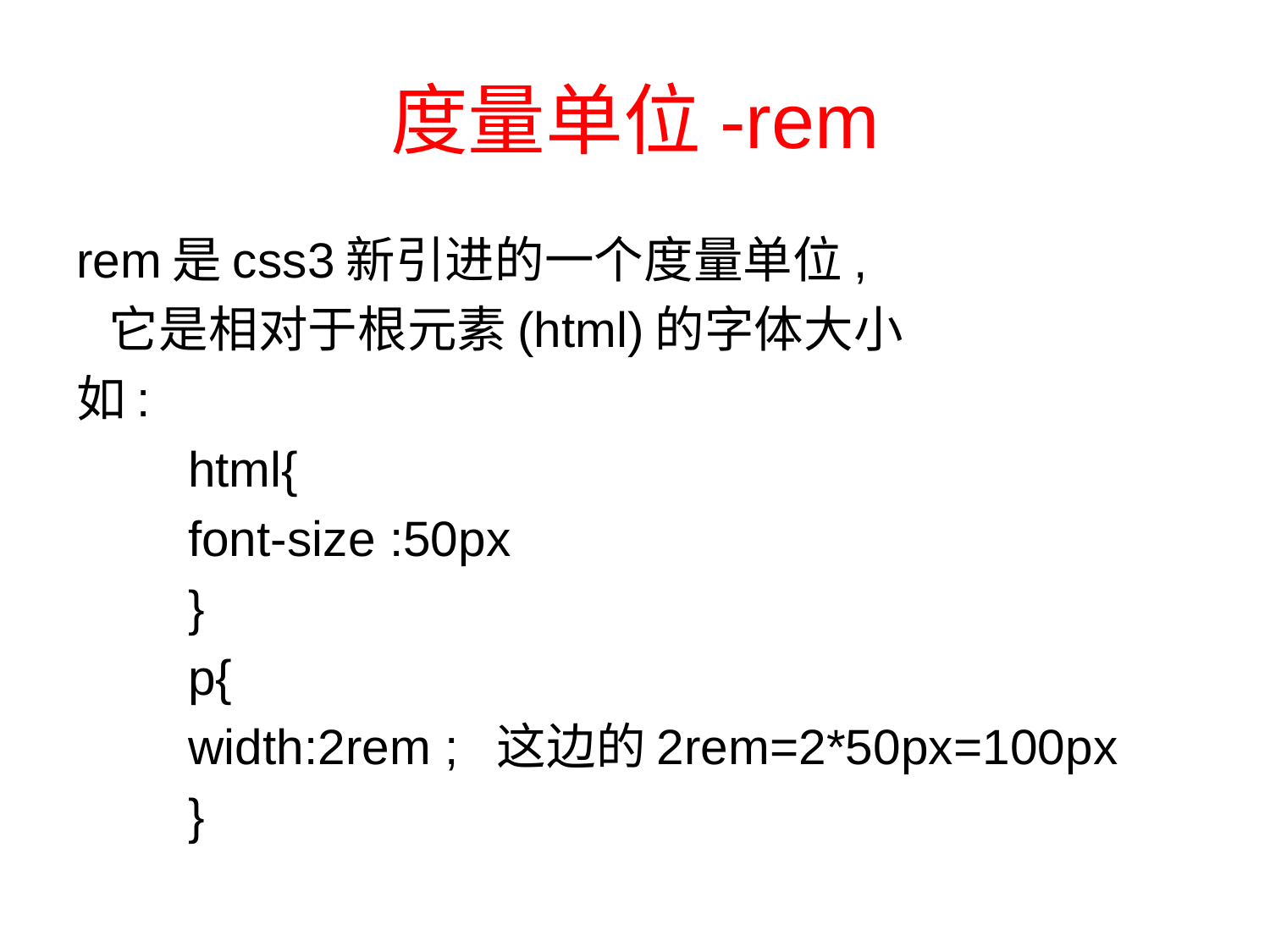

# 度量单位-rem
rem是css3新引进的一个度量单位,
  它是相对于根元素(html)的字体大小
如:
	html{
			font-size :50px
	}
	p{
			width:2rem ;  这边的2rem=2*50px=100px
	}